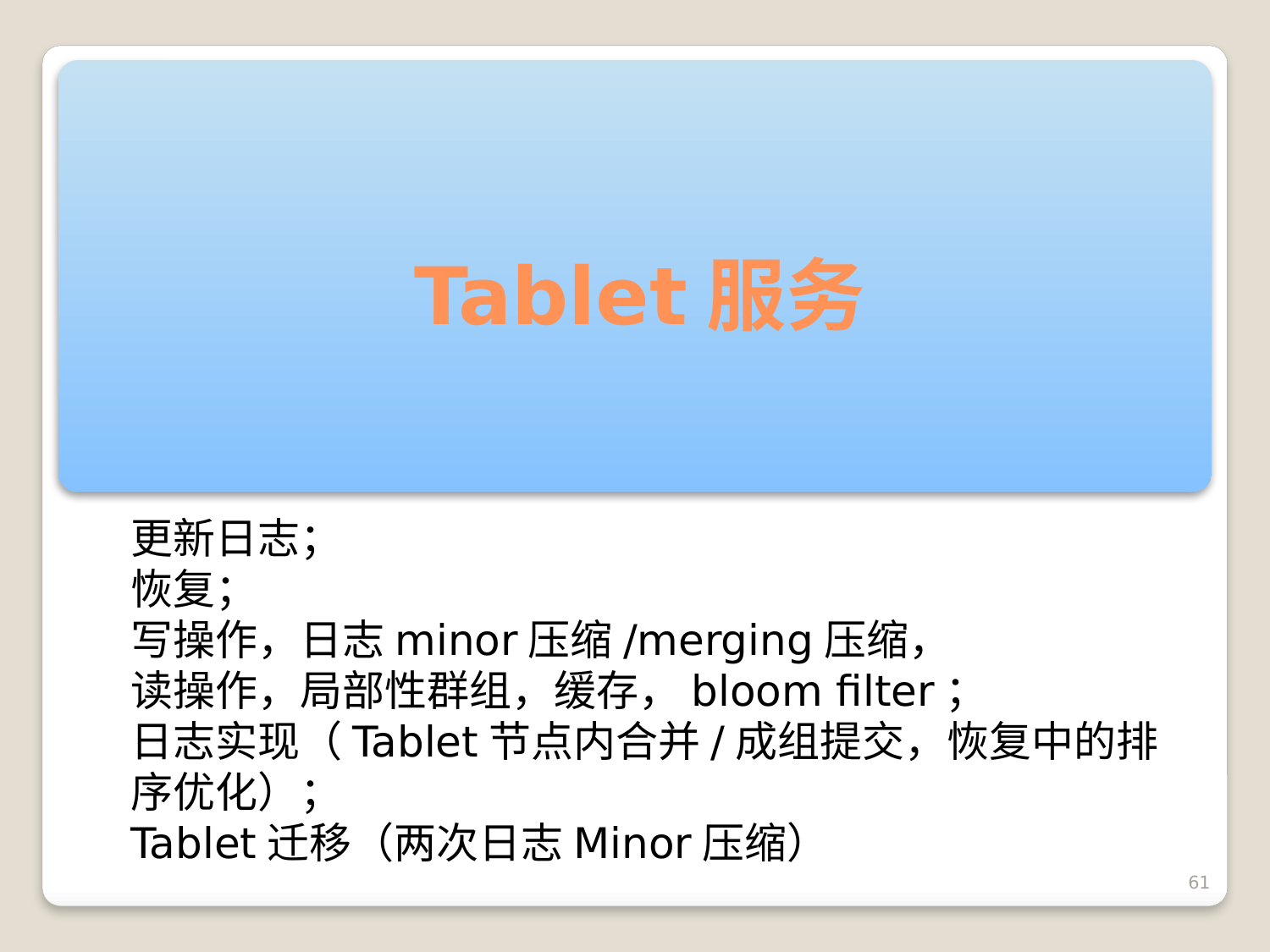

# Tablet服务
更新日志；
恢复；
写操作，日志minor压缩/merging压缩，
读操作，局部性群组，缓存，bloom filter；
日志实现（Tablet节点内合并/成组提交，恢复中的排序优化）；
Tablet迁移（两次日志Minor压缩）
61